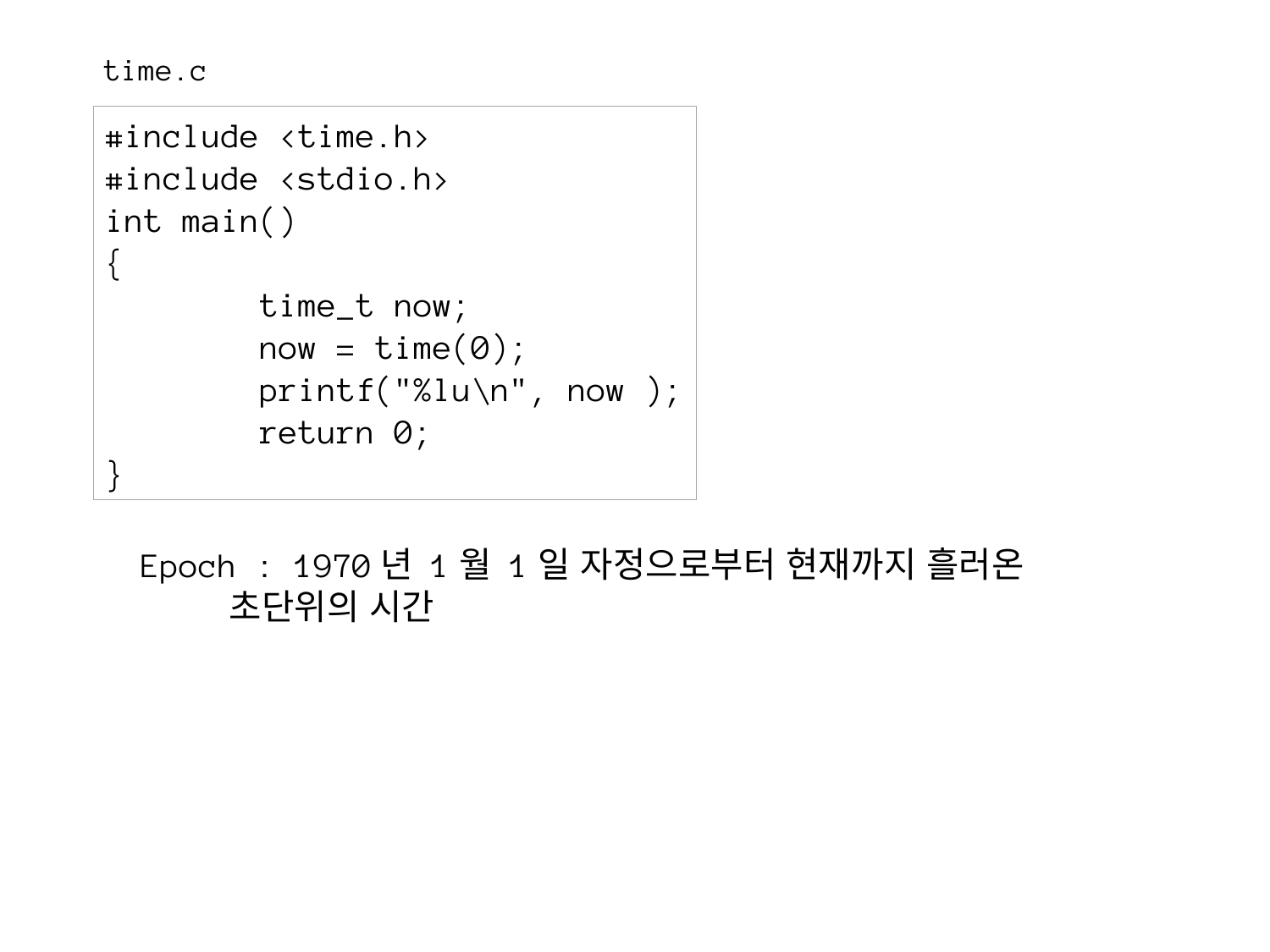

time.c
#include <time.h>
#include <stdio.h>
int main()
{
        time_t now;
        now = time(0);
        printf("%lu\n", now );
        return 0;
}
Epoch : 1970년 1월 1일 자정으로부터 현재까지 흘러온
        초단위의 시간